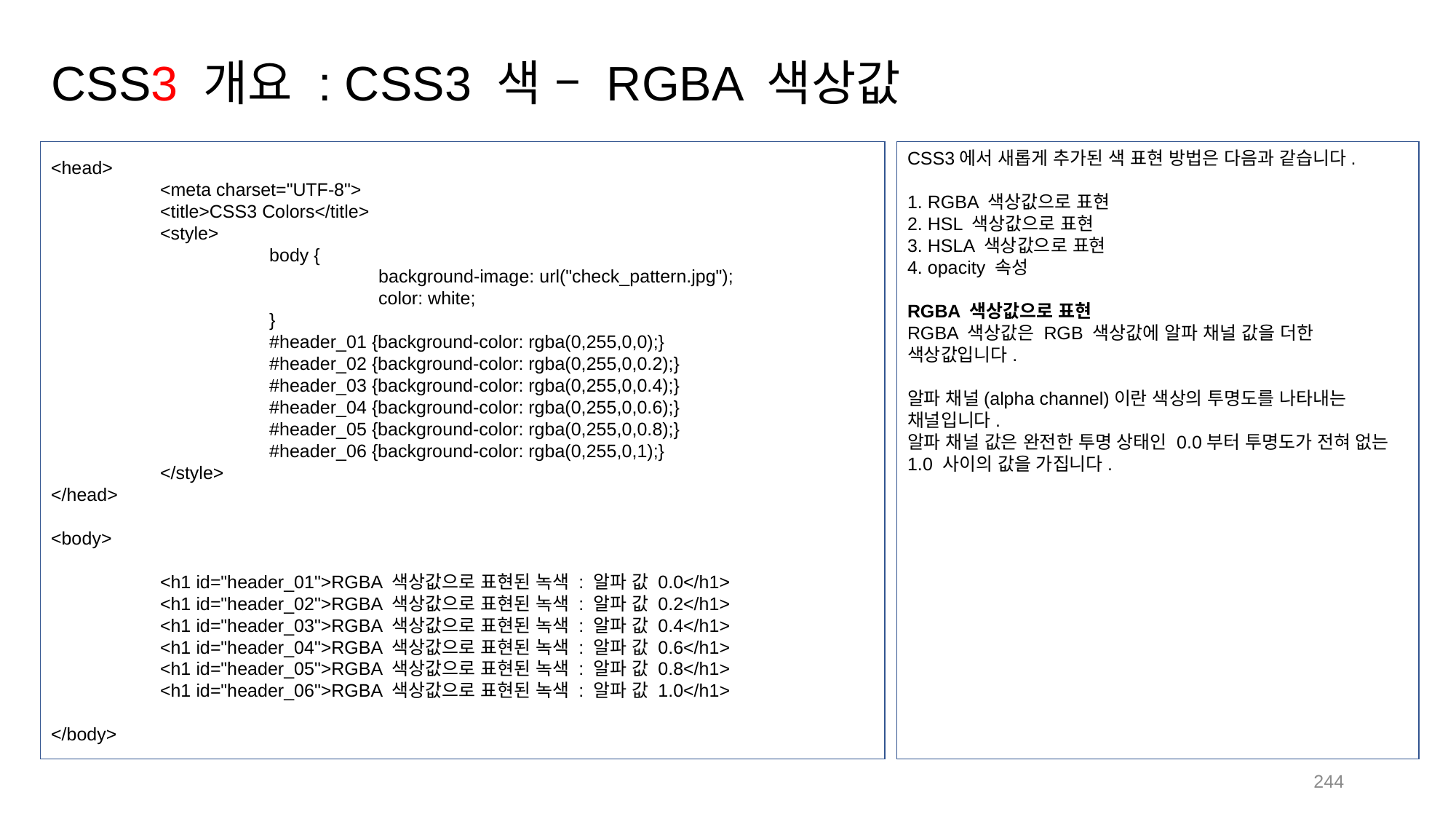

# CSS3 개요 : CSS3 색 – RGBA 색상값
<head>
	<meta charset="UTF-8">
	<title>CSS3 Colors</title>
	<style>
		body {
			background-image: url("check_pattern.jpg");
			color: white;
		}
		#header_01 {background-color: rgba(0,255,0,0);}
		#header_02 {background-color: rgba(0,255,0,0.2);}
		#header_03 {background-color: rgba(0,255,0,0.4);}
		#header_04 {background-color: rgba(0,255,0,0.6);}
		#header_05 {background-color: rgba(0,255,0,0.8);}
		#header_06 {background-color: rgba(0,255,0,1);}
	</style>
</head>

<body>

	<h1 id="header_01">RGBA 색상값으로 표현된 녹색 : 알파 값 0.0</h1>
	<h1 id="header_02">RGBA 색상값으로 표현된 녹색 : 알파 값 0.2</h1>
	<h1 id="header_03">RGBA 색상값으로 표현된 녹색 : 알파 값 0.4</h1>
	<h1 id="header_04">RGBA 색상값으로 표현된 녹색 : 알파 값 0.6</h1>
	<h1 id="header_05">RGBA 색상값으로 표현된 녹색 : 알파 값 0.8</h1>
	<h1 id="header_06">RGBA 색상값으로 표현된 녹색 : 알파 값 1.0</h1>

</body>
CSS3에서 새롭게 추가된 색 표현 방법은 다음과 같습니다.

1. RGBA 색상값으로 표현
2. HSL 색상값으로 표현
3. HSLA 색상값으로 표현
4. opacity 속성

RGBA 색상값으로 표현
RGBA 색상값은 RGB 색상값에 알파 채널 값을 더한 색상값입니다.

알파 채널(alpha channel)이란 색상의 투명도를 나타내는 채널입니다.
알파 채널 값은 완전한 투명 상태인 0.0부터 투명도가 전혀 없는 1.0 사이의 값을 가집니다.

244